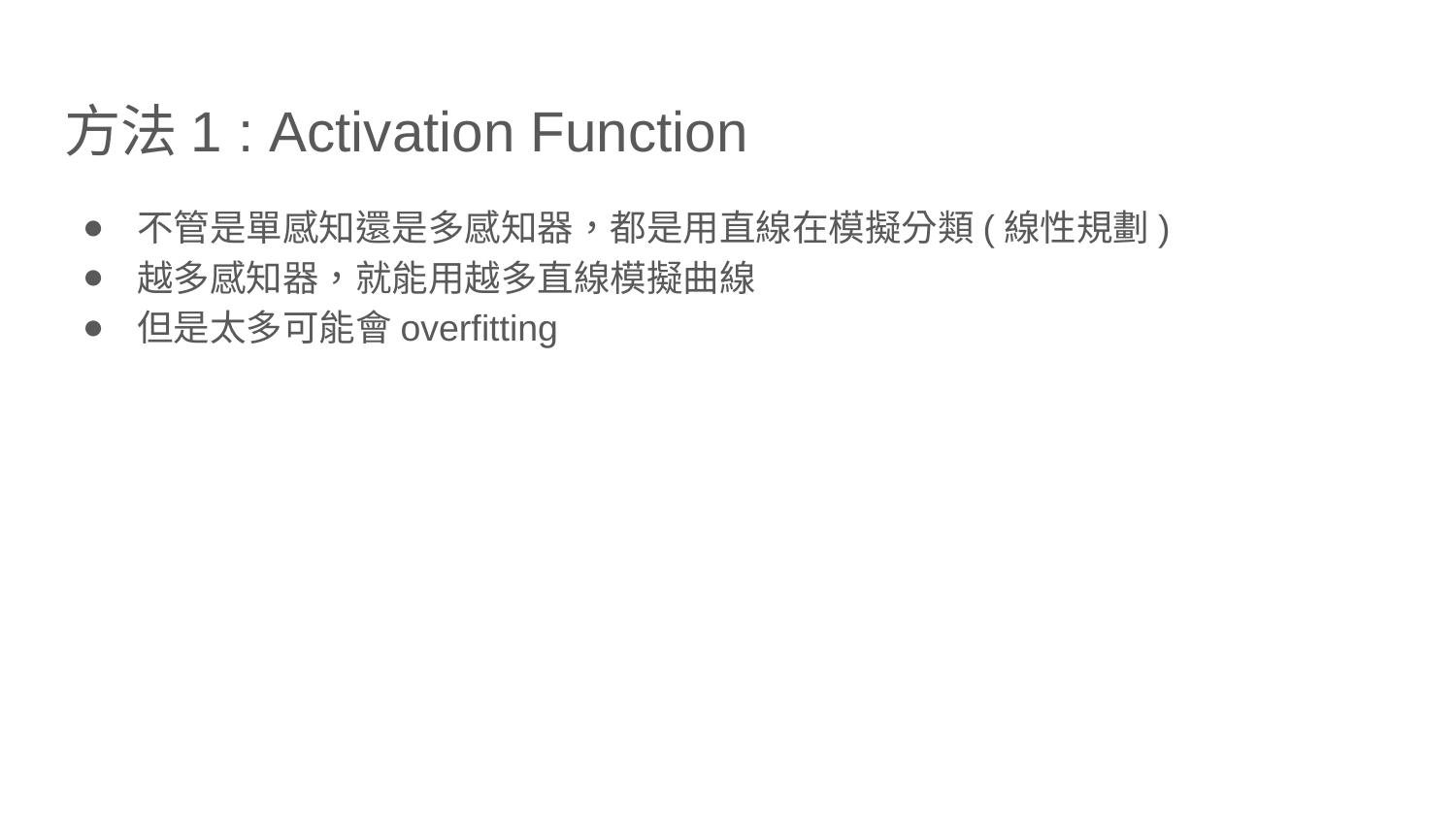

# 方法1 : Activation Function
不管是單感知還是多感知器，都是用直線在模擬分類(線性規劃)
越多感知器，就能用越多直線模擬曲線
但是太多可能會overfitting